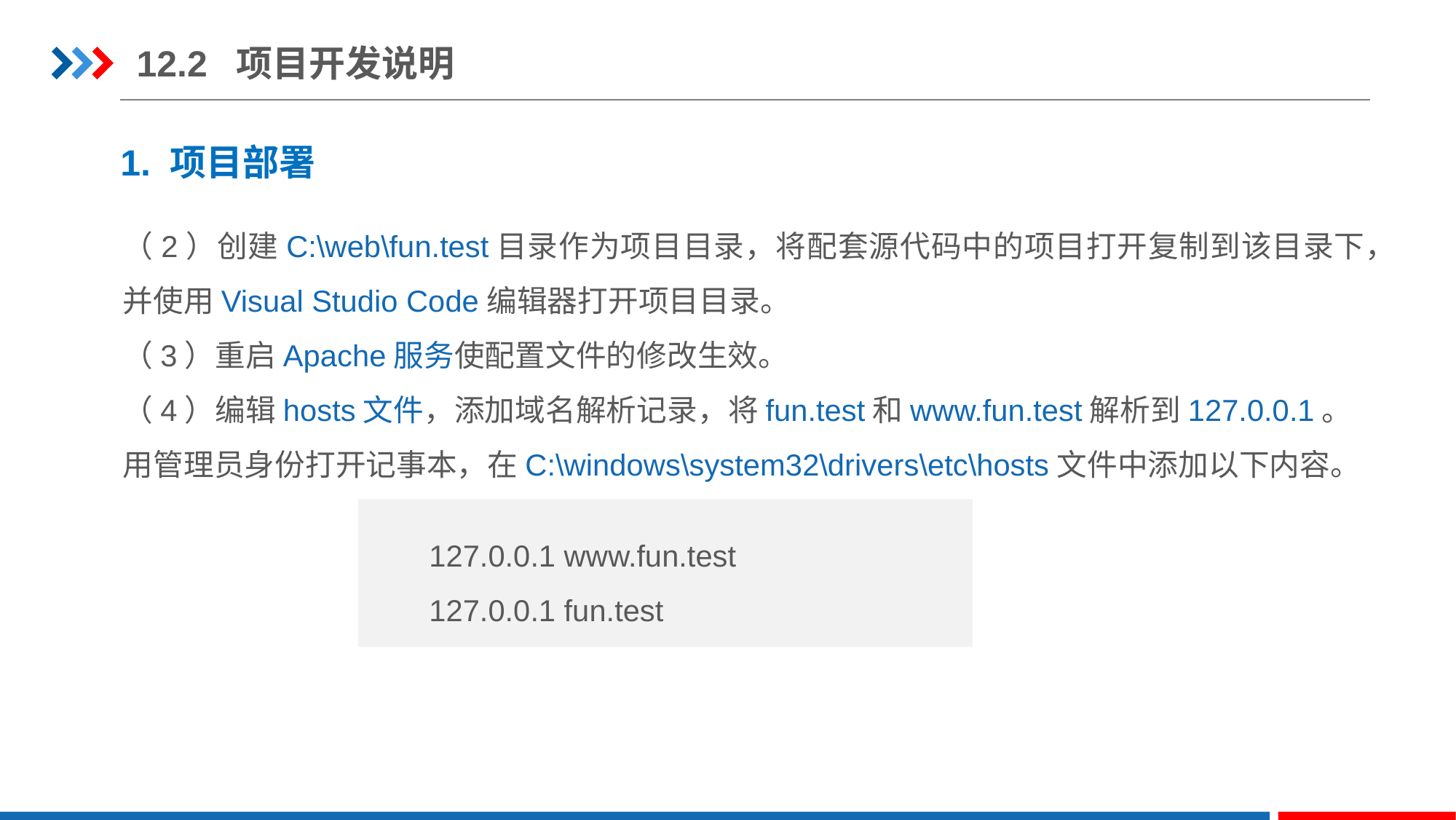

12.2  项目开发说明
1. 项目部署
（2）创建C:\web\fun.test目录作为项目目录，将配套源代码中的项目打开复制到该目录下，并使用Visual Studio Code编辑器打开项目目录。
（3）重启Apache服务使配置文件的修改生效。
（4）编辑hosts文件，添加域名解析记录，将fun.test和www.fun.test解析到127.0.0.1。
用管理员身份打开记事本，在C:\windows\system32\drivers\etc\hosts文件中添加以下内容。

127.0.0.1 www.fun.test
127.0.0.1 fun.test